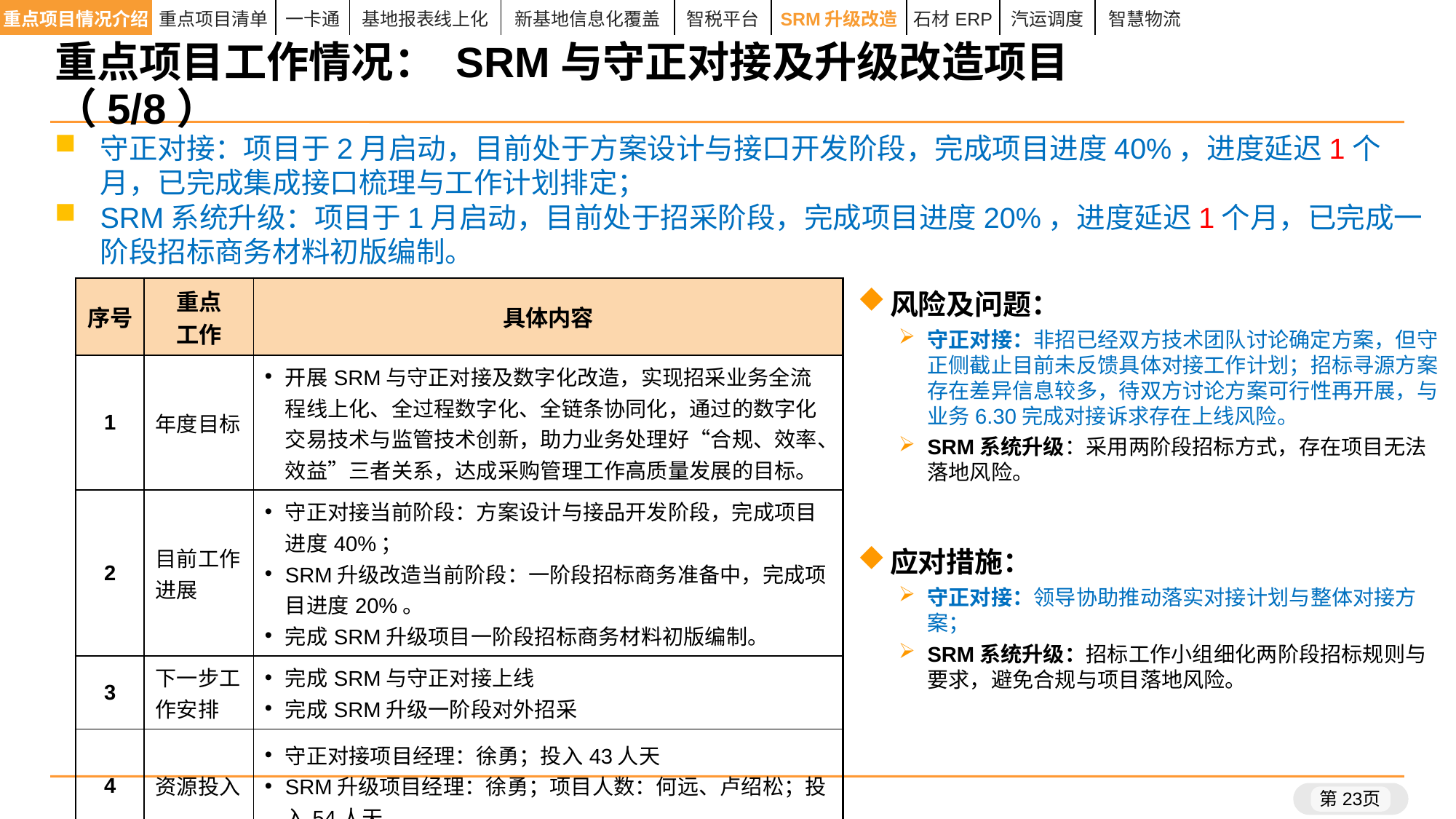

| 重点项目情况介绍 | 重点项目清单 | 一卡通 | 基地报表线上化 | 新基地信息化覆盖 | 智税平台 | SRM升级改造 | 石材ERP | 汽运调度 | 智慧物流 |
| --- | --- | --- | --- | --- | --- | --- | --- | --- | --- |
重点项目工作情况： SRM与守正对接及升级改造项目（5/8）
守正对接：项目于2月启动，目前处于方案设计与接口开发阶段，完成项目进度40%，进度延迟1个月，已完成集成接口梳理与工作计划排定；
SRM系统升级：项目于1月启动，目前处于招采阶段，完成项目进度20%，进度延迟1个月，已完成一阶段招标商务材料初版编制。
| 序号 | 重点 工作 | 具体内容 |
| --- | --- | --- |
| 1 | 年度目标 | 开展SRM与守正对接及数字化改造，实现招采业务全流程线上化、全过程数字化、全链条协同化，通过的数字化交易技术与监管技术创新，助力业务处理好“合规、效率、效益”三者关系，达成采购管理工作高质量发展的目标。 |
| 2 | 目前工作进展 | 守正对接当前阶段：方案设计与接品开发阶段，完成项目进度40%； SRM升级改造当前阶段：一阶段招标商务准备中，完成项目进度20%。 完成SRM升级项目一阶段招标商务材料初版编制。 |
| 3 | 下一步工作安排 | 完成SRM与守正对接上线 完成SRM升级一阶段对外招采 |
| 4 | 资源投入 | 守正对接项目经理：徐勇；投入43人天 SRM升级项目经理：徐勇；项目人数：何远、卢绍松；投入54人天 |
风险及问题：
守正对接：非招已经双方技术团队讨论确定方案，但守正侧截止目前未反馈具体对接工作计划；招标寻源方案存在差异信息较多，待双方讨论方案可行性再开展，与业务6.30完成对接诉求存在上线风险。
SRM系统升级：采用两阶段招标方式，存在项目无法落地风险。
应对措施：
守正对接：领导协助推动落实对接计划与整体对接方案；
SRM系统升级：招标工作小组细化两阶段招标规则与要求，避免合规与项目落地风险。